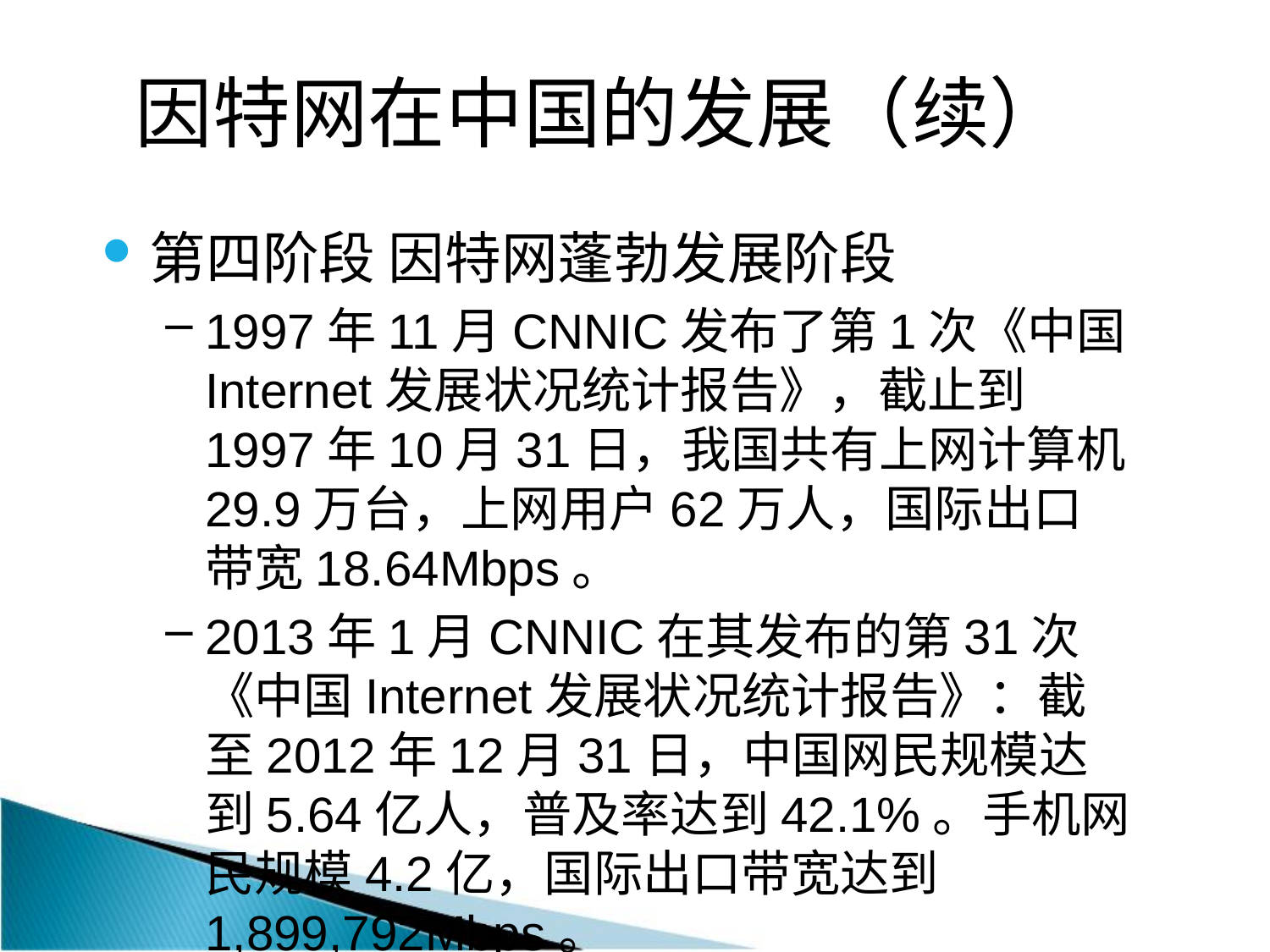

因特网在中国的发展（续）
第四阶段 因特网蓬勃发展阶段
1997年11月CNNIC发布了第1次《中国Internet发展状况统计报告》，截止到1997年10月31日，我国共有上网计算机29.9万台，上网用户62万人，国际出口带宽18.64Mbps。
2013年1月CNNIC在其发布的第31次《中国Internet发展状况统计报告》：截至2012年12月31日，中国网民规模达到5.64亿人，普及率达到42.1%。手机网民规模4.2亿，国际出口带宽达到1,899,792Mbps。